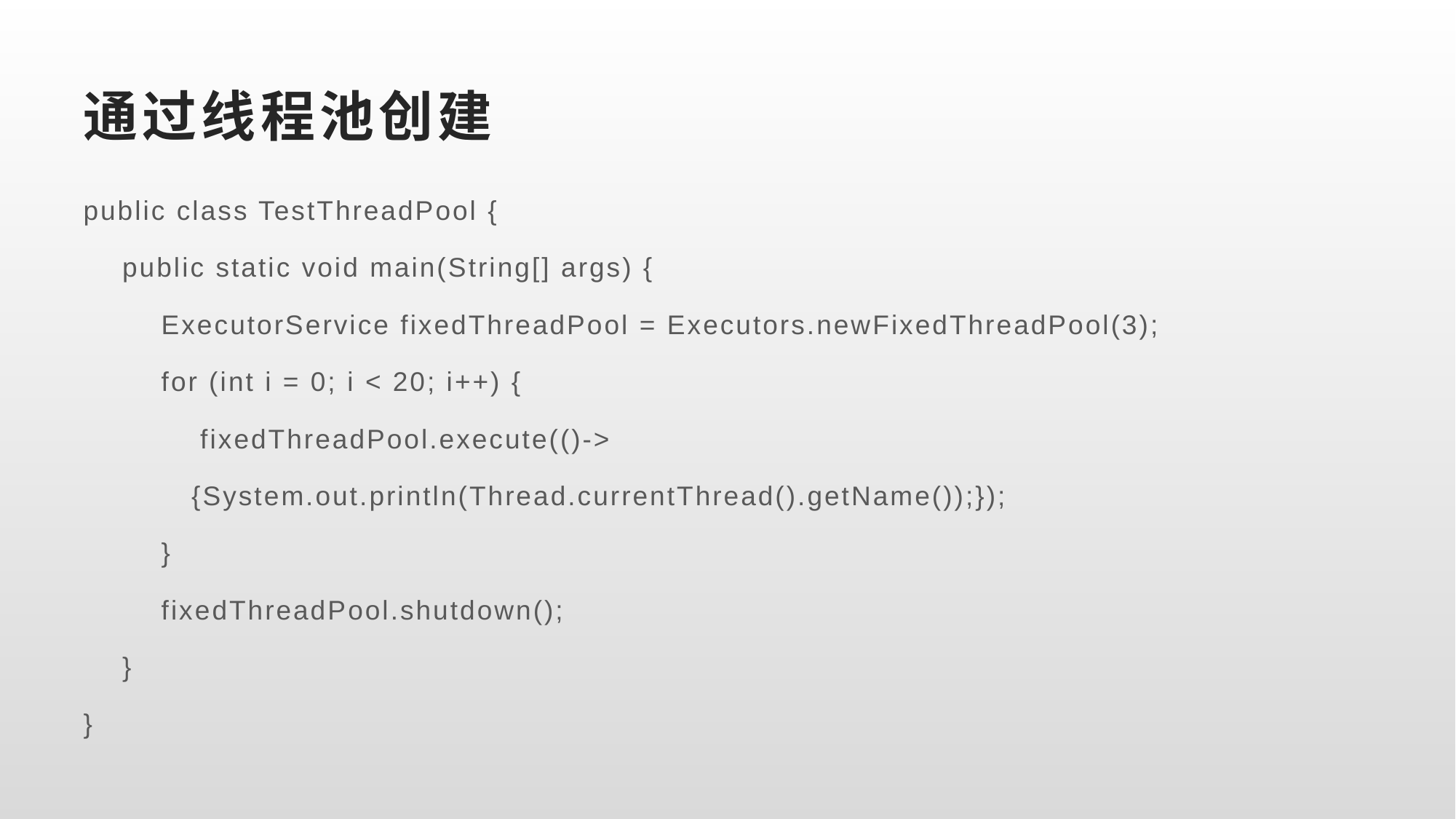

# 通过线程池创建
public class TestThreadPool {
    public static void main(String[] args) {
        ExecutorService fixedThreadPool = Executors.newFixedThreadPool(3);
        for (int i = 0; i < 20; i++) {
            fixedThreadPool.execute(()->
		{System.out.println(Thread.currentThread().getName());});
        }
        fixedThreadPool.shutdown();
    }
}